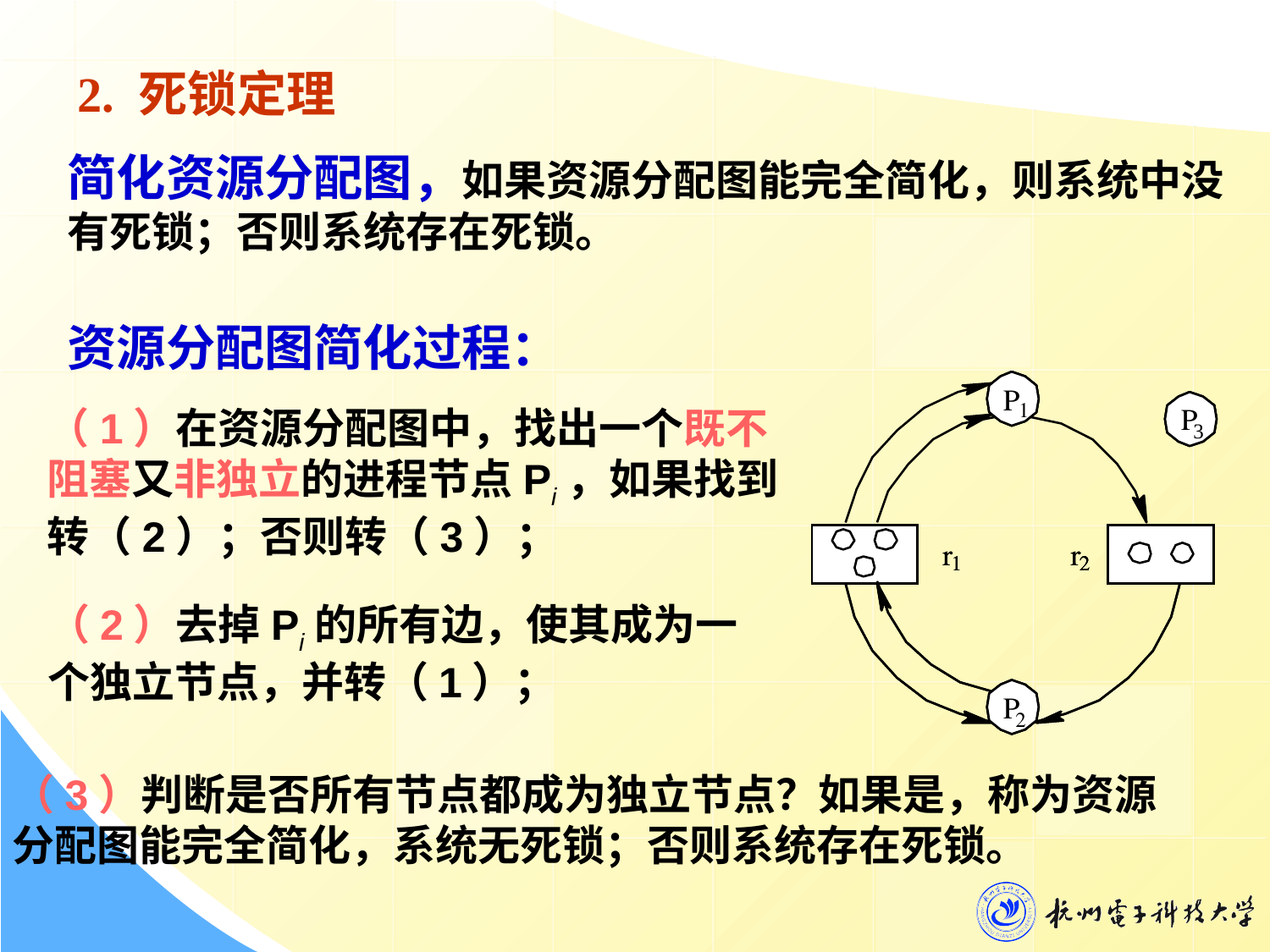

2. 死锁定理
简化资源分配图，如果资源分配图能完全简化，则系统中没有死锁；否则系统存在死锁。

资源分配图简化过程：

P

1
P

3

r
r

1
2

P
2

P

1
P
3

r
r

1
2

P
2

P

1
P
3

r
r

1
2

P
2

（1）在资源分配图中，找出一个既不阻塞又非独立的进程节点Pi，如果找到转（2）；否则转（3）；

（2）去掉Pi的所有边，使其成为一个独立节点，并转（1）；
（3）判断是否所有节点都成为独立节点？如果是，称为资源分配图能完全简化，系统无死锁；否则系统存在死锁。